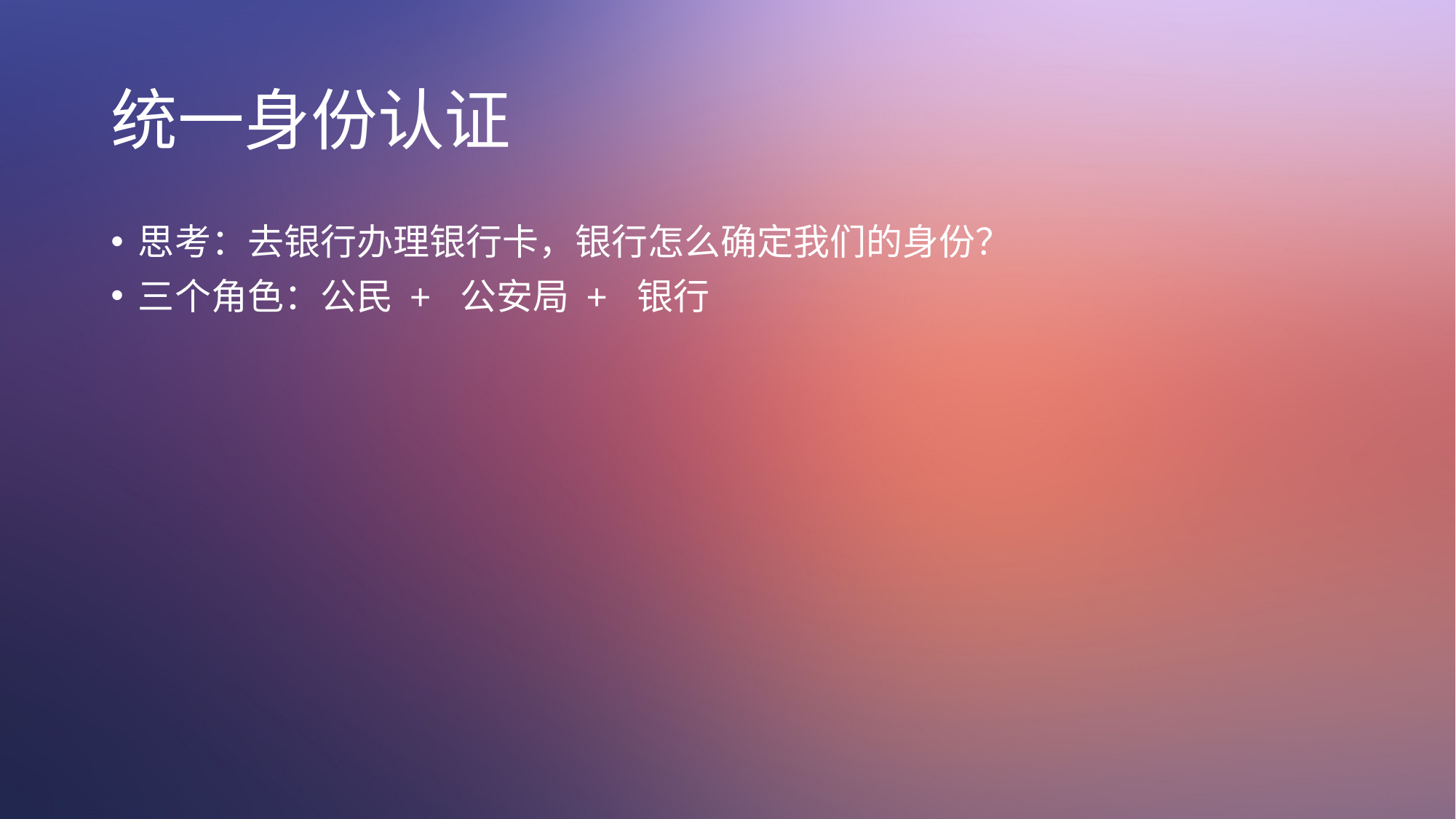

# 统一身份认证
思考：去银行办理银行卡，银行怎么确定我们的身份？
三个角色：公民 +  公安局 +  银行